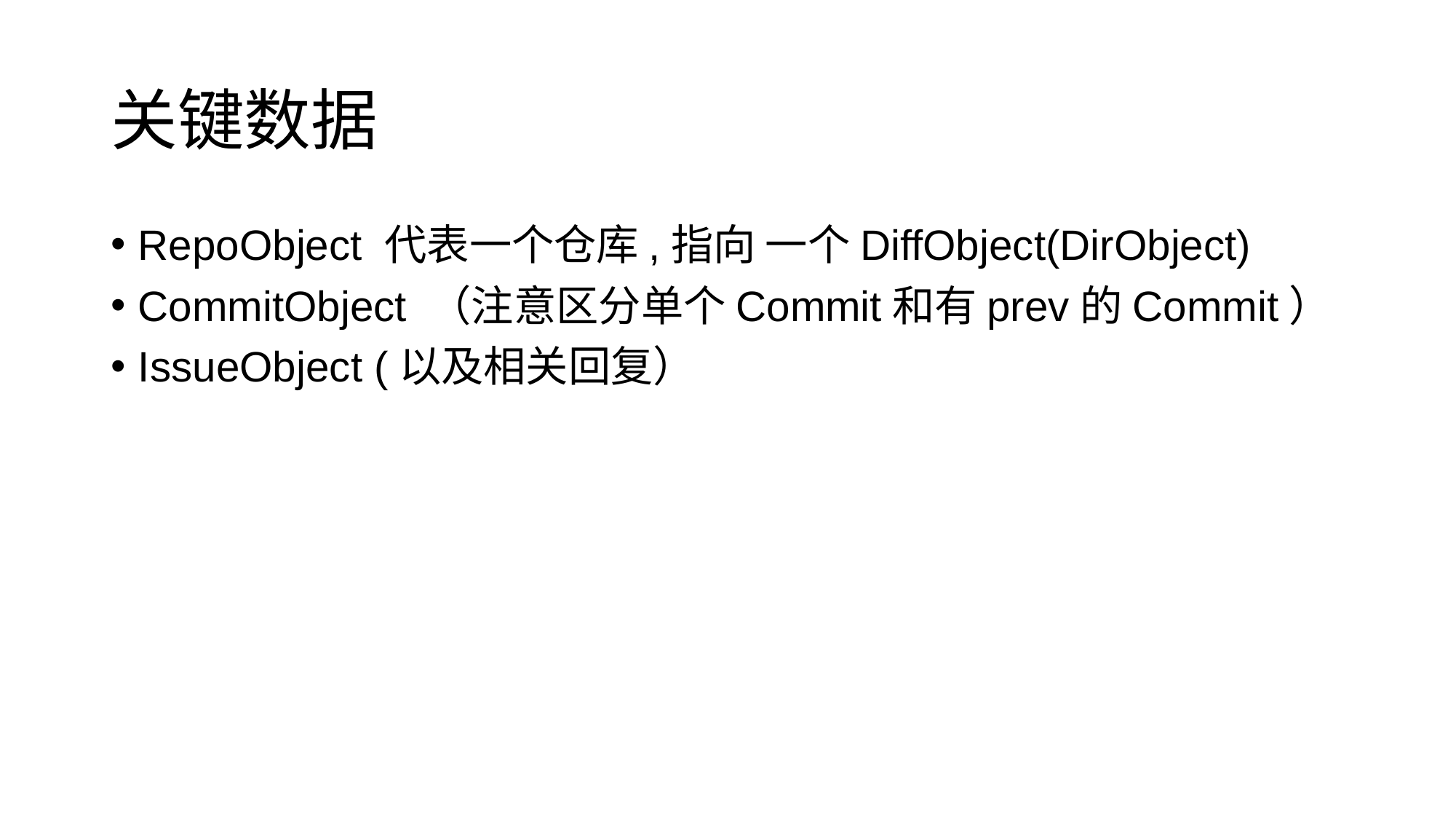

# 关键数据
RepoObject 代表一个仓库,指向 一个DiffObject(DirObject)
CommitObject （注意区分单个Commit和有prev的Commit）
IssueObject (以及相关回复）